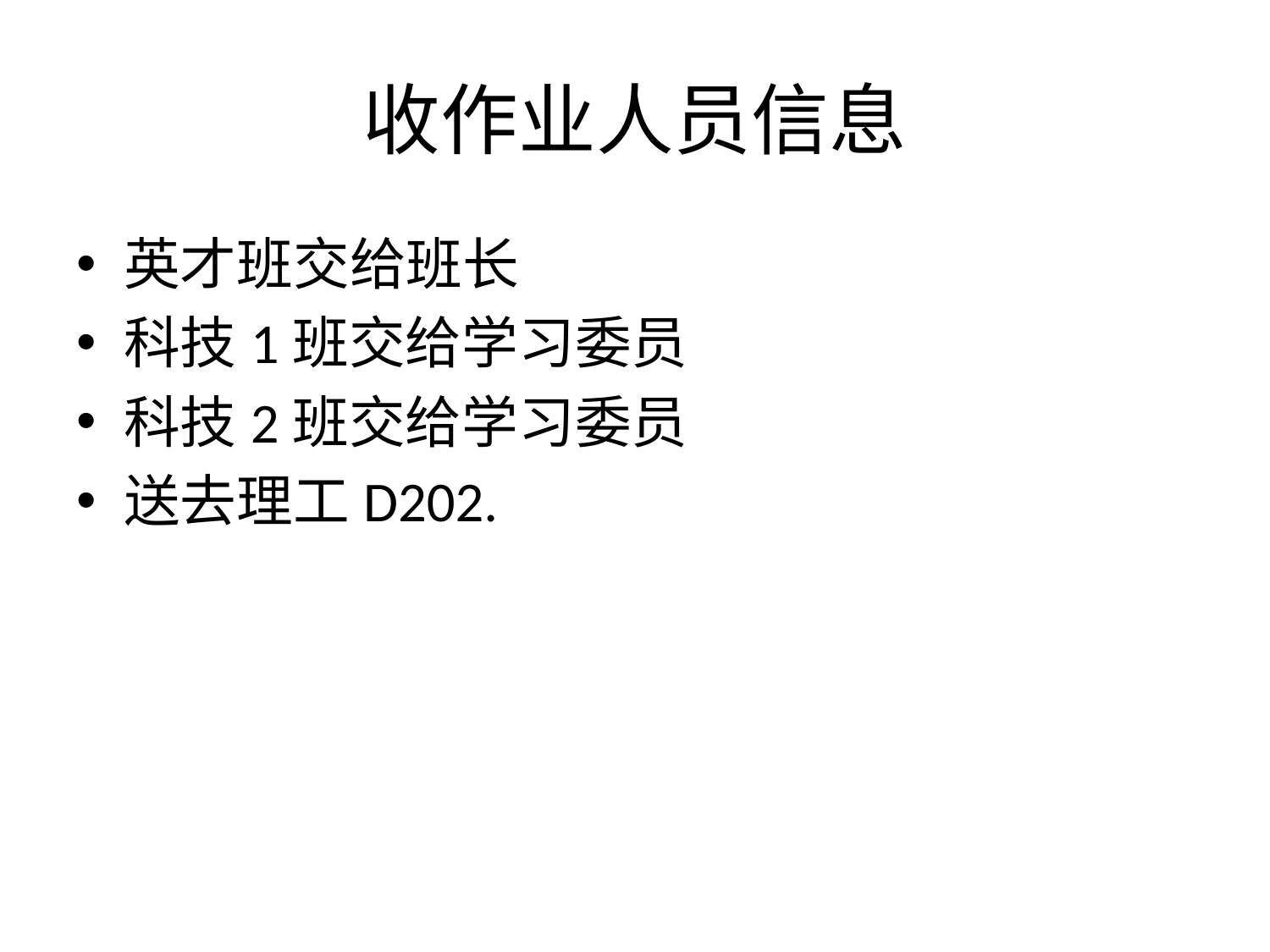

# 收作业人员信息
英才班交给班长
科技1班交给学习委员
科技2班交给学习委员
送去理工D202.